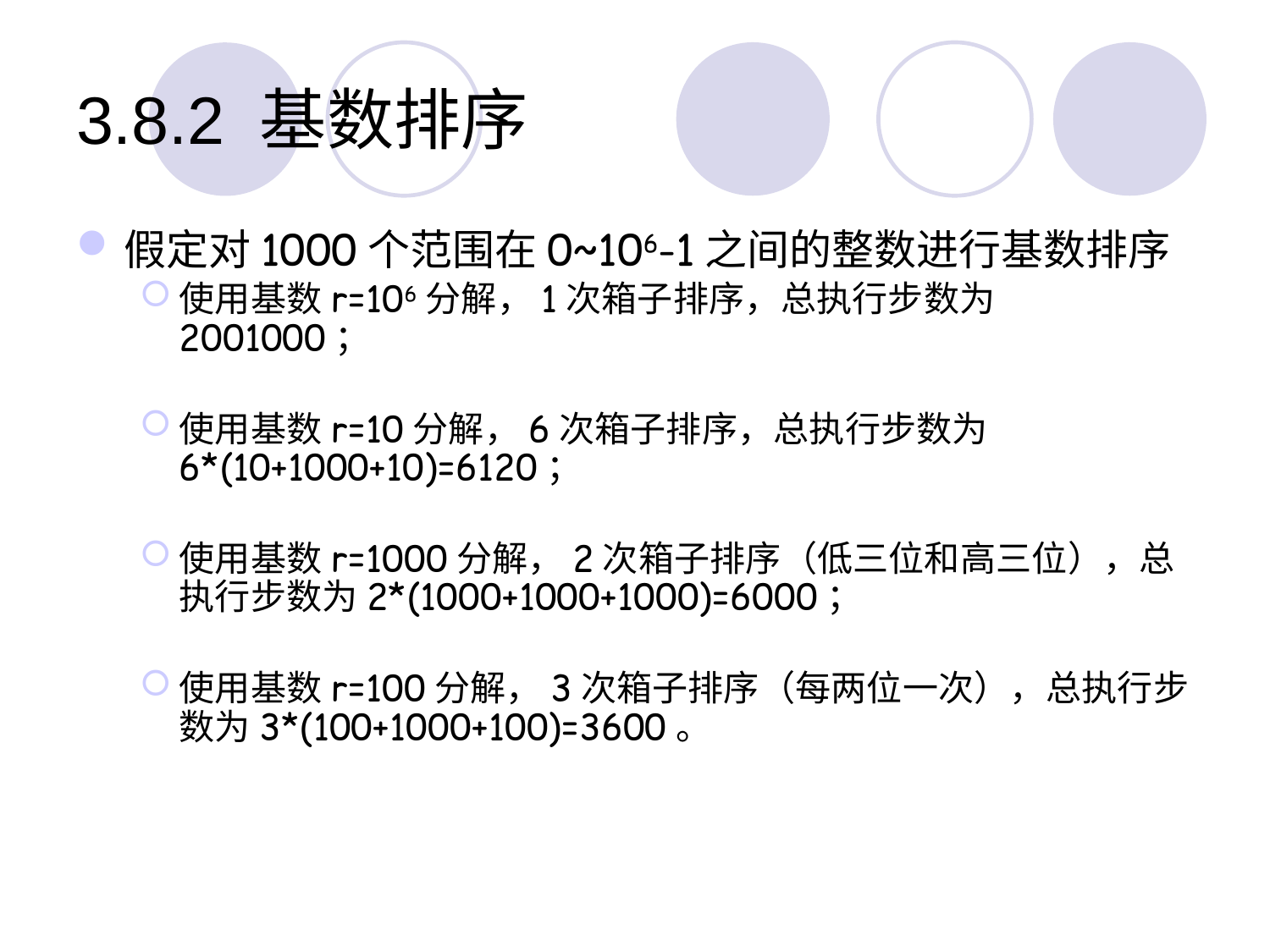

# 3.8.2 基数排序
假定对1000个范围在0~106-1之间的整数进行基数排序
使用基数r=106分解，1次箱子排序，总执行步数为2001000；

使用基数r=10分解，6次箱子排序，总执行步数为6*(10+1000+10)=6120；

使用基数r=1000分解，2次箱子排序（低三位和高三位），总执行步数为2*(1000+1000+1000)=6000；

使用基数r=100分解，3次箱子排序（每两位一次），总执行步数为3*(100+1000+100)=3600。

65